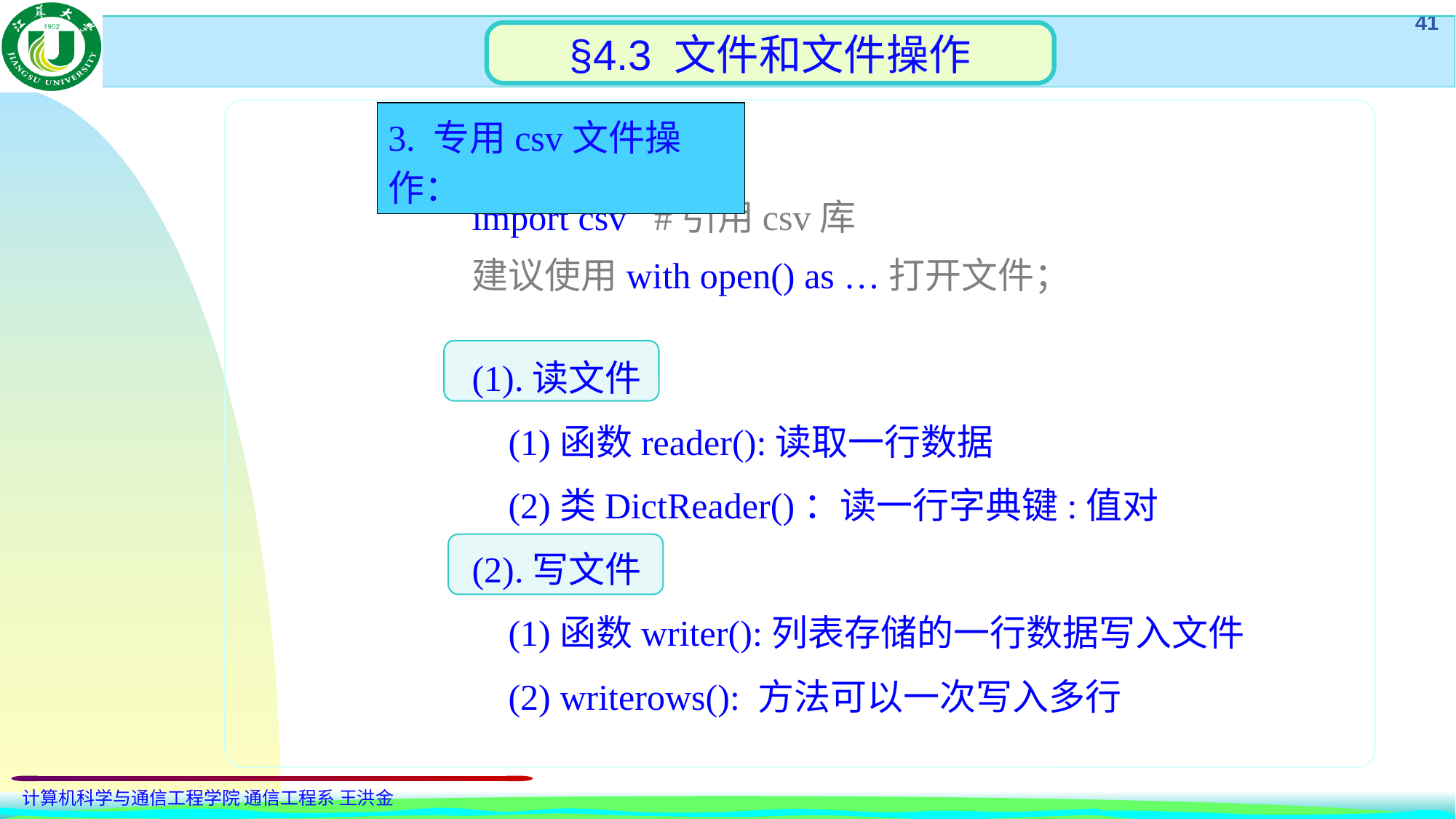

§4.3 文件和文件操作
3. 专用csv文件操作：
import csv   #引用csv库
建议使用with open() as …打开文件；

(1).读文件
    (1)函数reader():读取一行数据
    (2)类DictReader()：读一行字典键:值对
(2).写文件
    (1)函数writer():列表存储的一行数据写入文件
    (2) writerows(): 方法可以一次写入多行